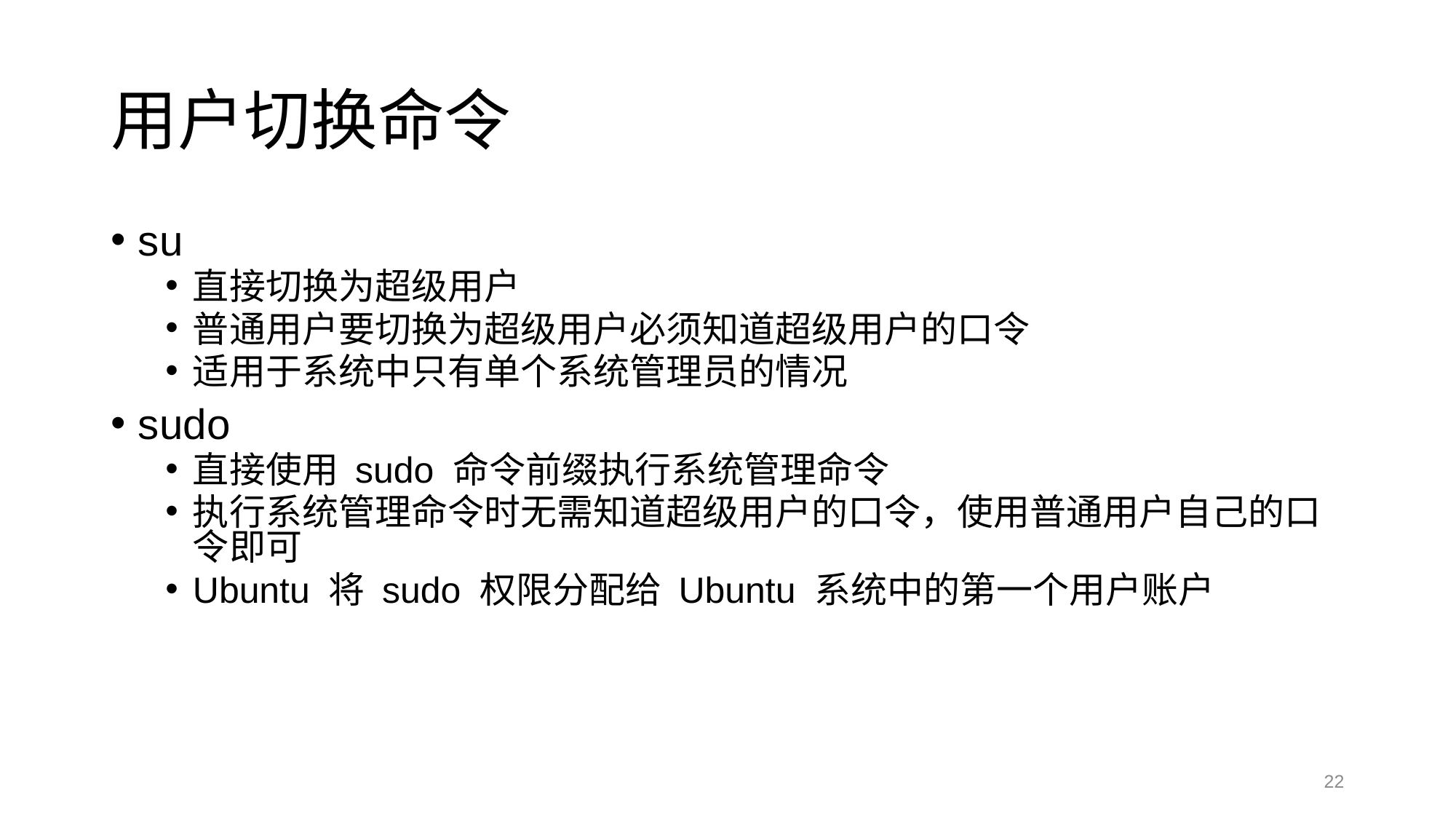

# 用户切换命令
su
直接切换为超级用户
普通用户要切换为超级用户必须知道超级用户的口令
适用于系统中只有单个系统管理员的情况
sudo
直接使用 sudo 命令前缀执行系统管理命令
执行系统管理命令时无需知道超级用户的口令，使用普通用户自己的口令即可
Ubuntu 将 sudo 权限分配给 Ubuntu 系统中的第一个用户账户
22